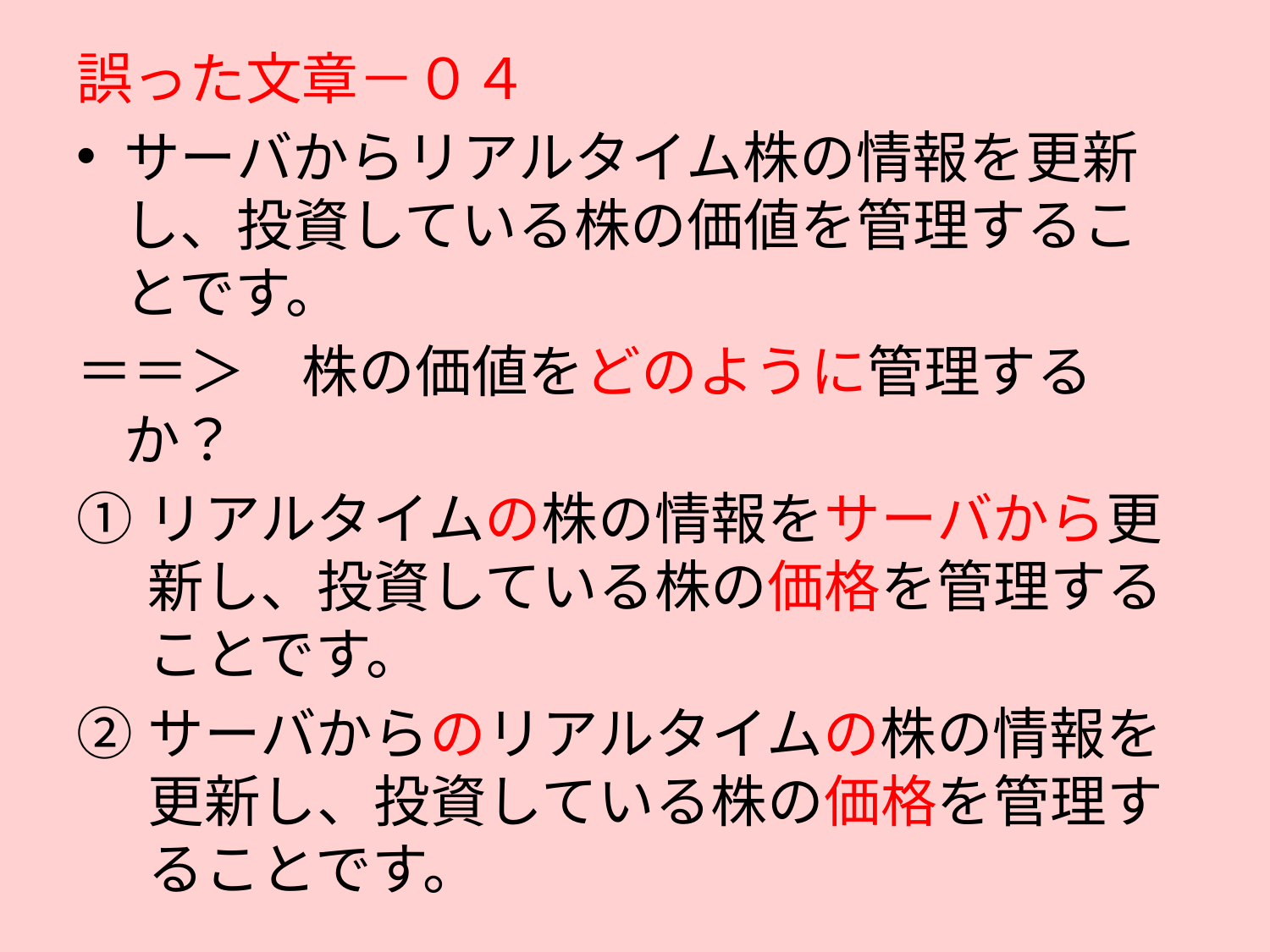

誤った文章－０４
サーバからリアルタイム株の情報を更新し、投資している株の価値を管理することです。
＝＝＞　株の価値をどのように管理するか？
リアルタイムの株の情報をサーバから更新し、投資している株の価格を管理することです。
サーバからのリアルタイムの株の情報を更新し、投資している株の価格を管理することです。